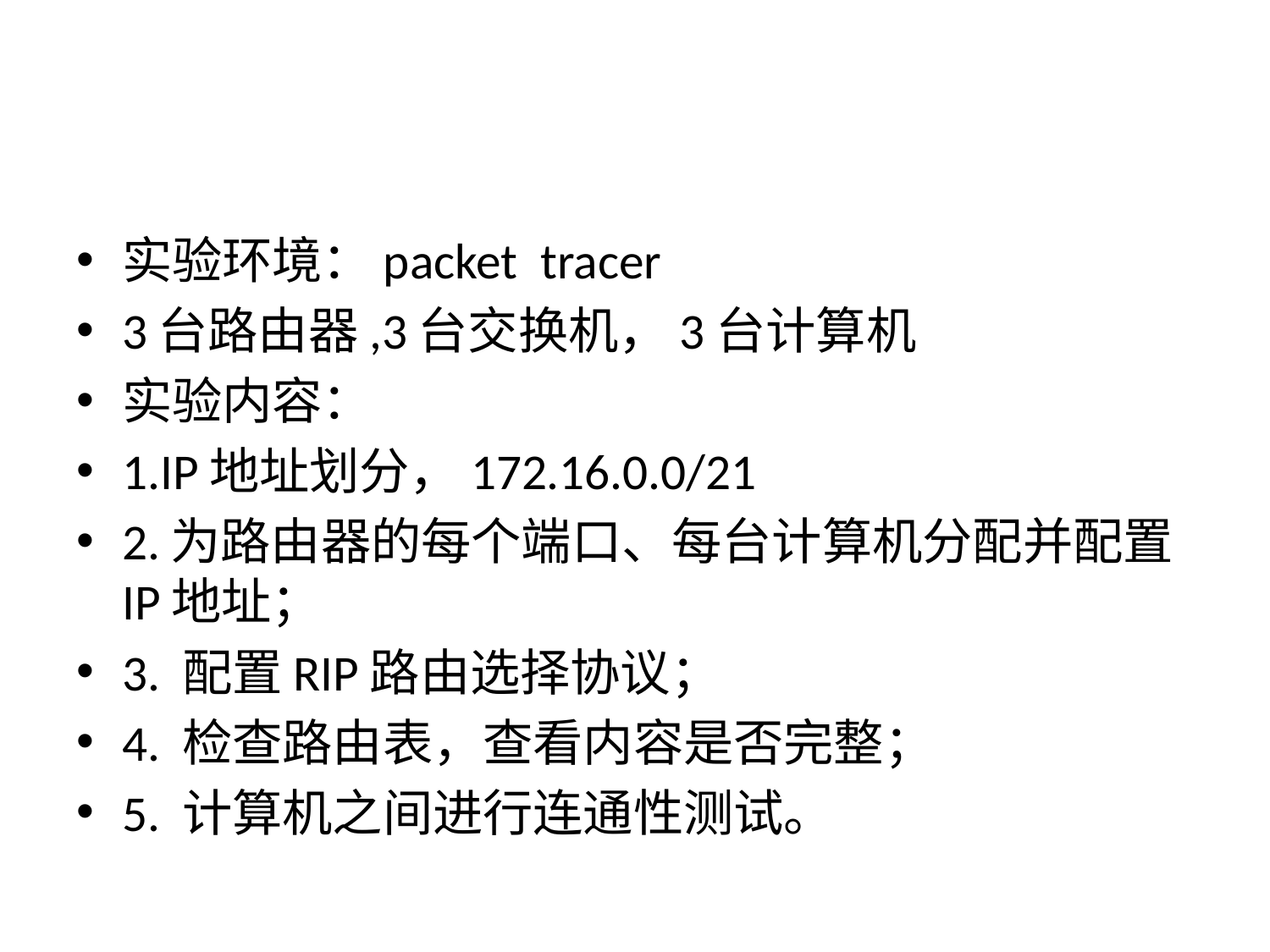

#
实验环境：packet  tracer
3台路由器,3台交换机，3台计算机
实验内容：
1.IP地址划分，172.16.0.0/21
2.为路由器的每个端口、每台计算机分配并配置IP地址；
3. 配置RIP路由选择协议；
4. 检查路由表，查看内容是否完整；
5. 计算机之间进行连通性测试。